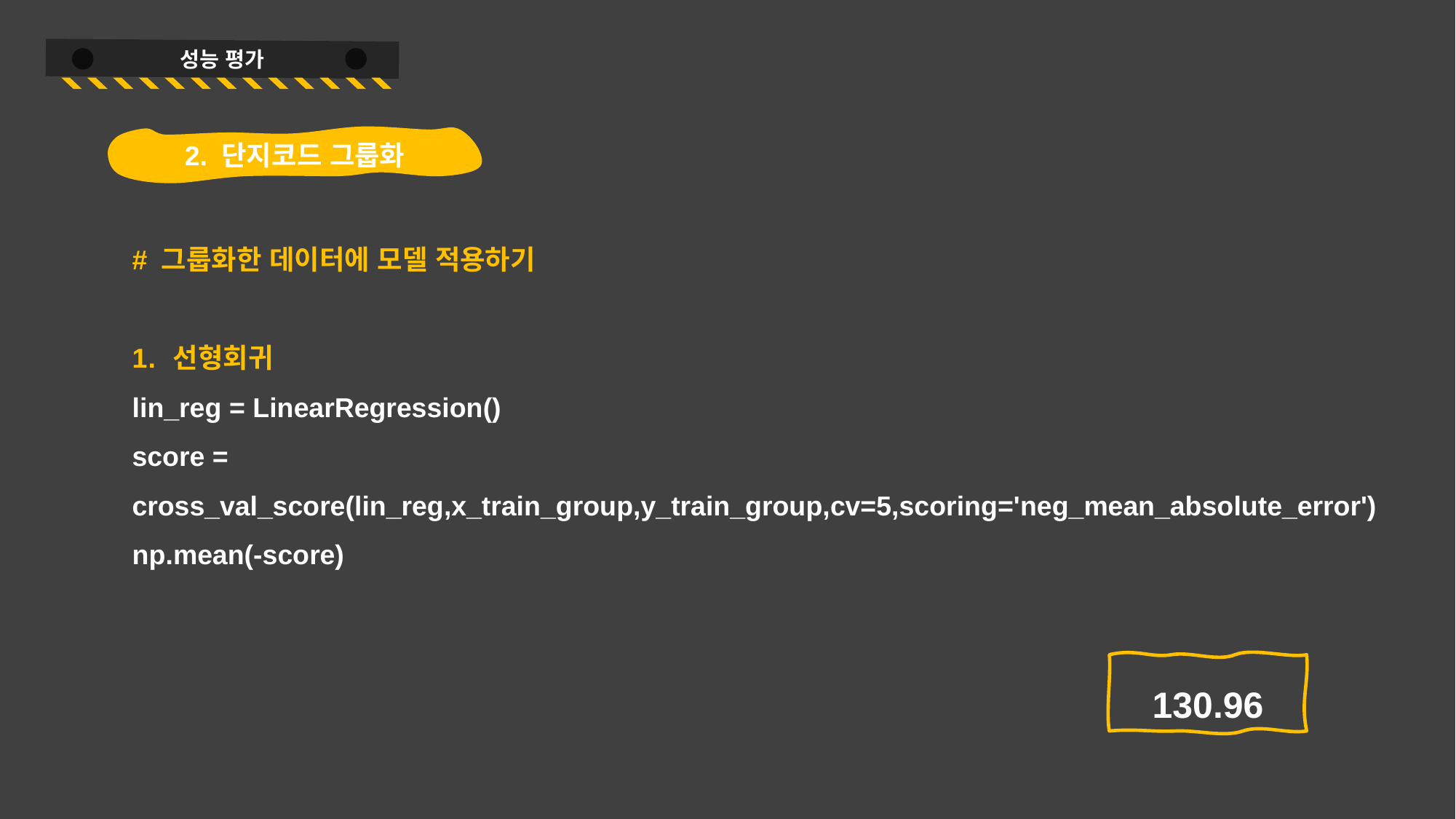

성능 평가

2. 단지코드 그룹화
# 그룹화한 데이터에 모델 적용하기

선형회귀
lin_reg = LinearRegression()
score = cross_val_score(lin_reg,x_train_group,y_train_group,cv=5,scoring='neg_mean_absolute_error')
np.mean(-score)
130.96